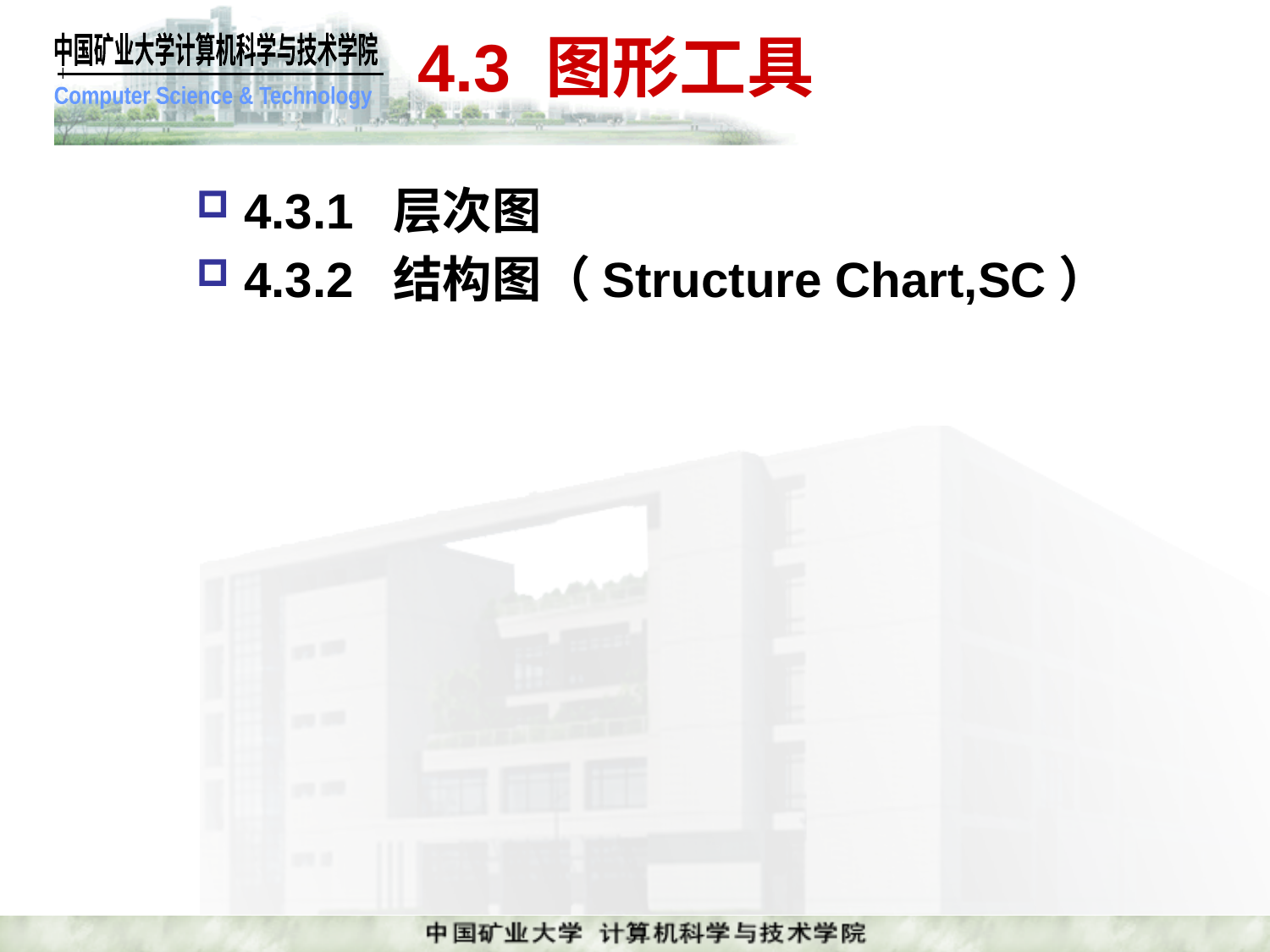

# 4.3 图形工具
4.3.1  层次图
4.3.2  结构图（Structure Chart,SC）
73